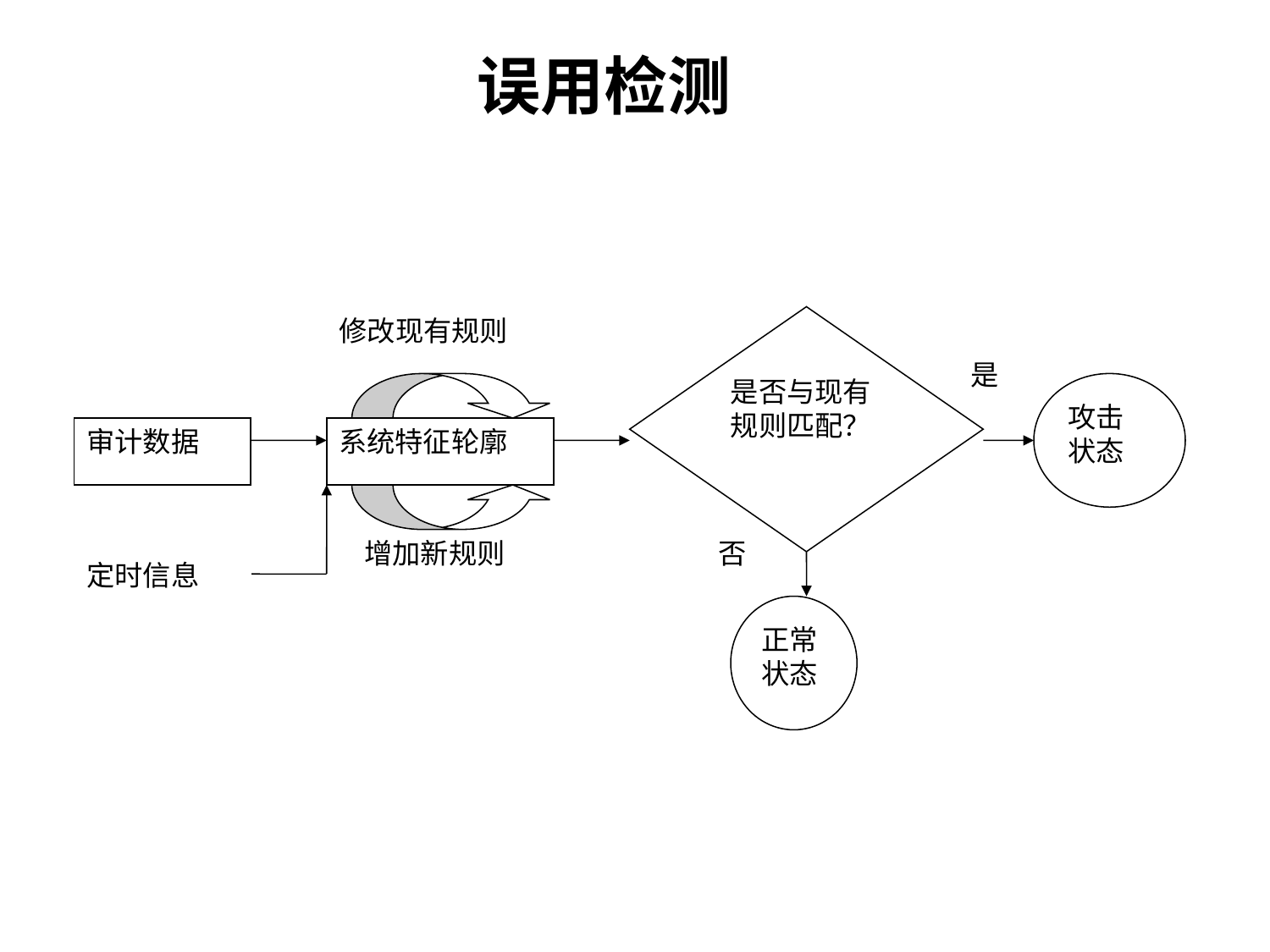

# 误用检测
修改现有规则
是否与现有规则匹配？
是

攻击状态
审计数据
系统特征轮廓

增加新规则
否
定时信息

正常状态